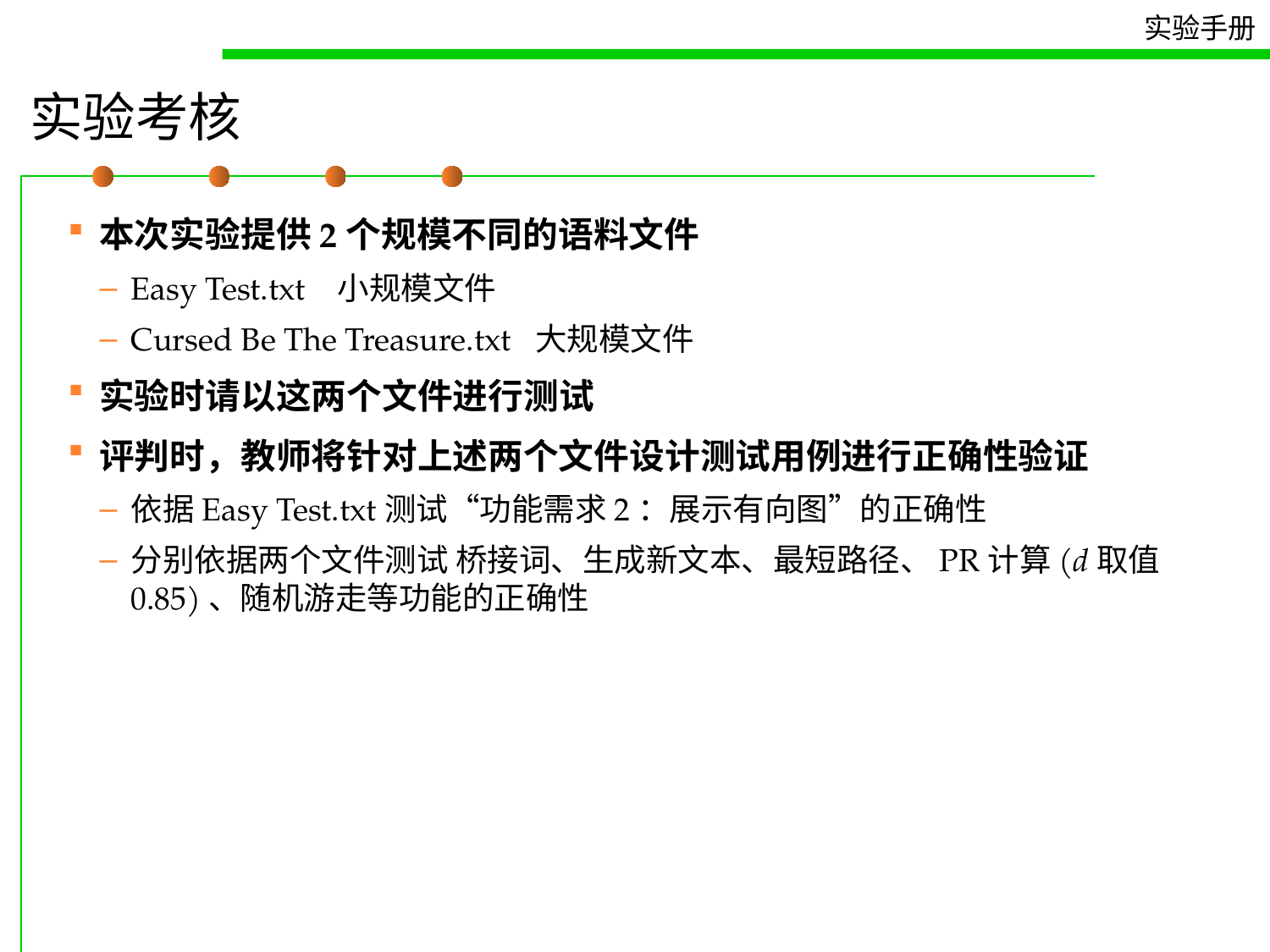

# 实验考核
本次实验提供2个规模不同的语料文件
Easy Test.txt   小规模文件
Cursed Be The Treasure.txt  大规模文件
实验时请以这两个文件进行测试
评判时，教师将针对上述两个文件设计测试用例进行正确性验证
依据Easy Test.txt测试“功能需求2：展示有向图”的正确性
分别依据两个文件测试 桥接词、生成新文本、最短路径、PR计算(d取值0.85)、随机游走等功能的正确性